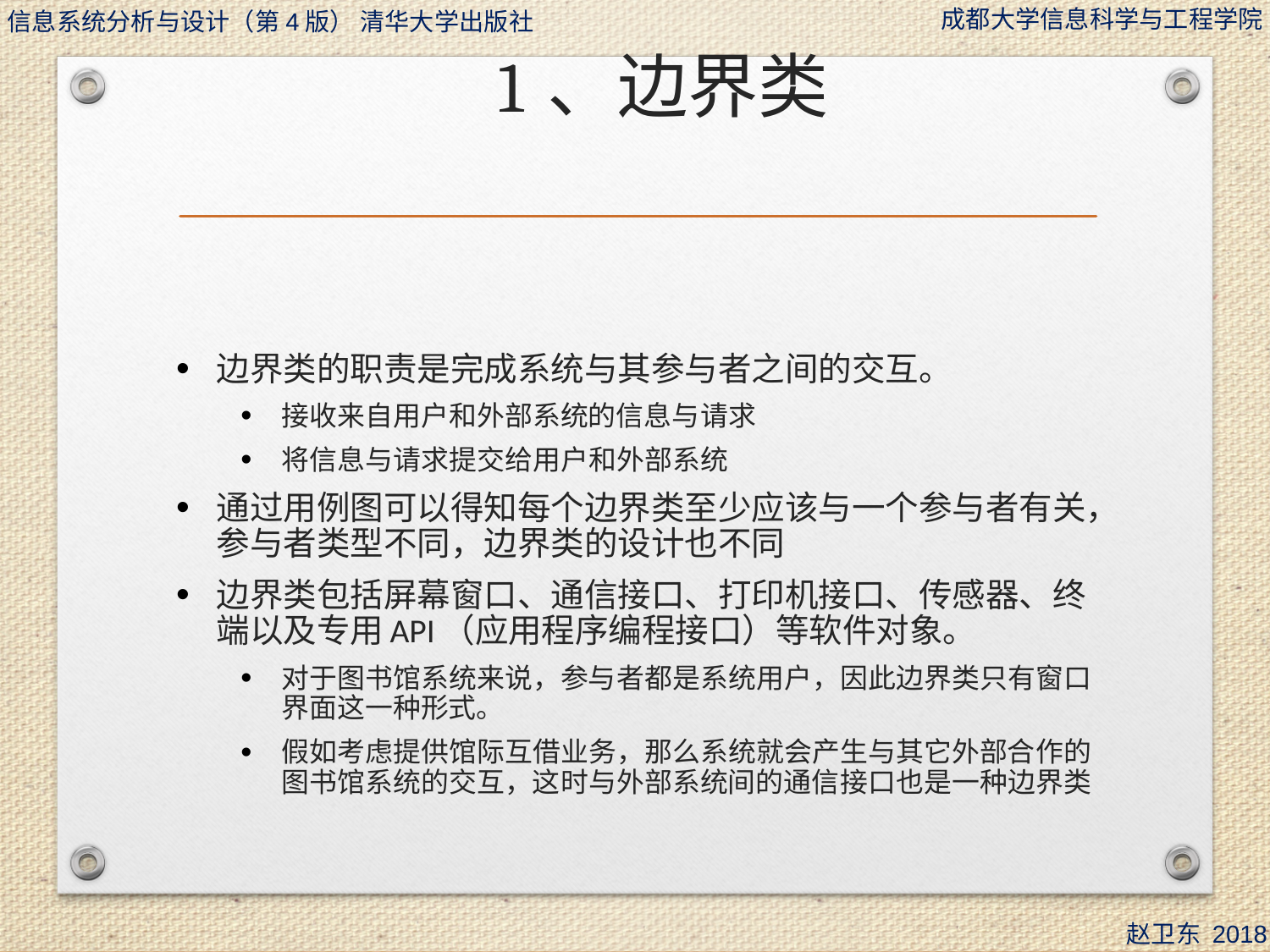

# 1、边界类
边界类的职责是完成系统与其参与者之间的交互。
接收来自用户和外部系统的信息与请求
将信息与请求提交给用户和外部系统
通过用例图可以得知每个边界类至少应该与一个参与者有关，参与者类型不同，边界类的设计也不同
边界类包括屏幕窗口、通信接口、打印机接口、传感器、终端以及专用API（应用程序编程接口）等软件对象。
对于图书馆系统来说，参与者都是系统用户，因此边界类只有窗口界面这一种形式。
假如考虑提供馆际互借业务，那么系统就会产生与其它外部合作的图书馆系统的交互，这时与外部系统间的通信接口也是一种边界类